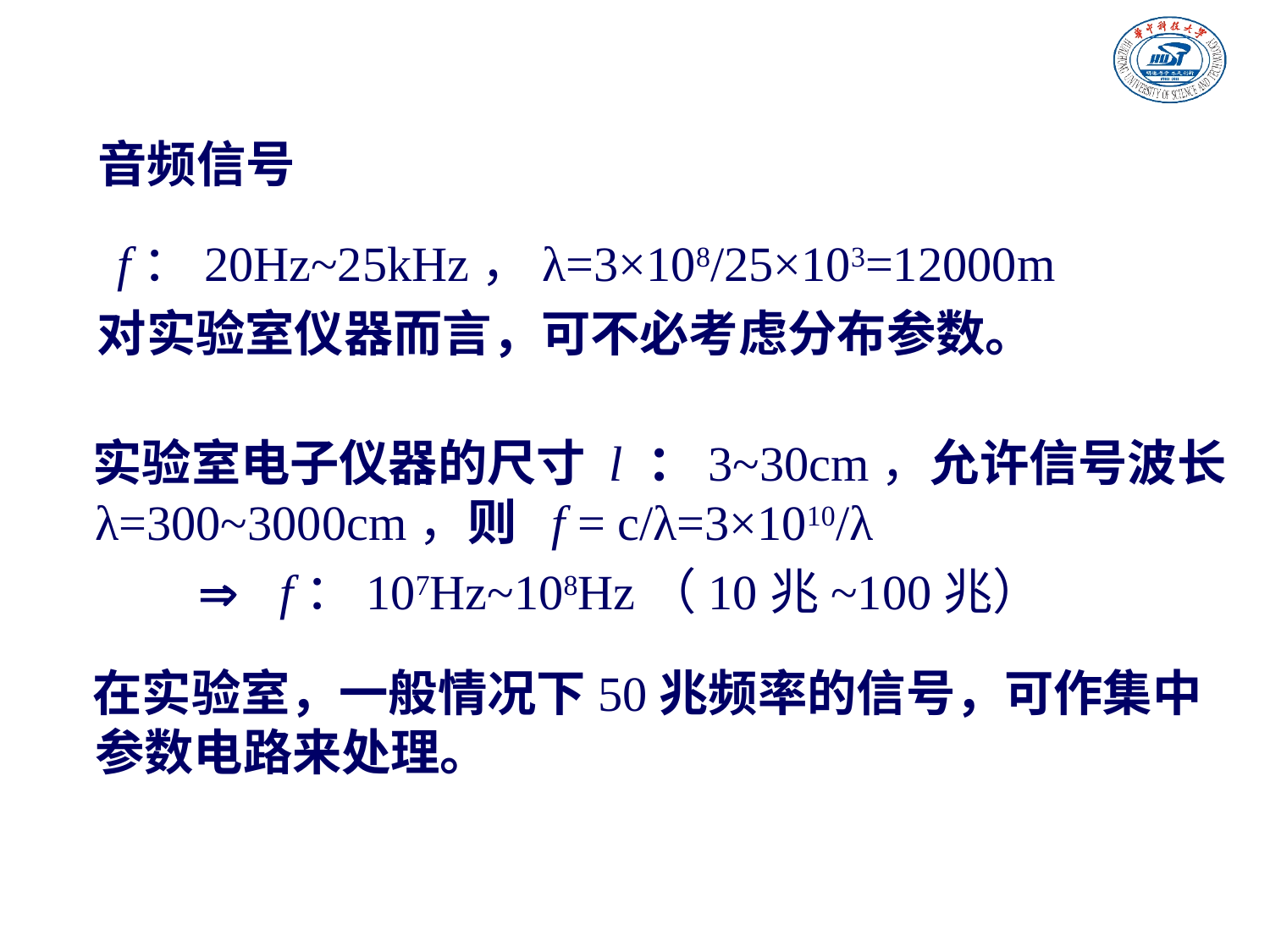

音频信号
f：20Hz~25kHz，λ=3×108/25×103=12000m

对实验室仪器而言，可不必考虑分布参数。
   实验室电子仪器的尺寸 l ：3~30cm，允许信号波长λ=300~3000cm，则  f = c/λ=3×1010/λ
           ⇒   f：107Hz~108Hz（10兆~100兆）
   在实验室，一般情况下50兆频率的信号，可作集中参数电路来处理。